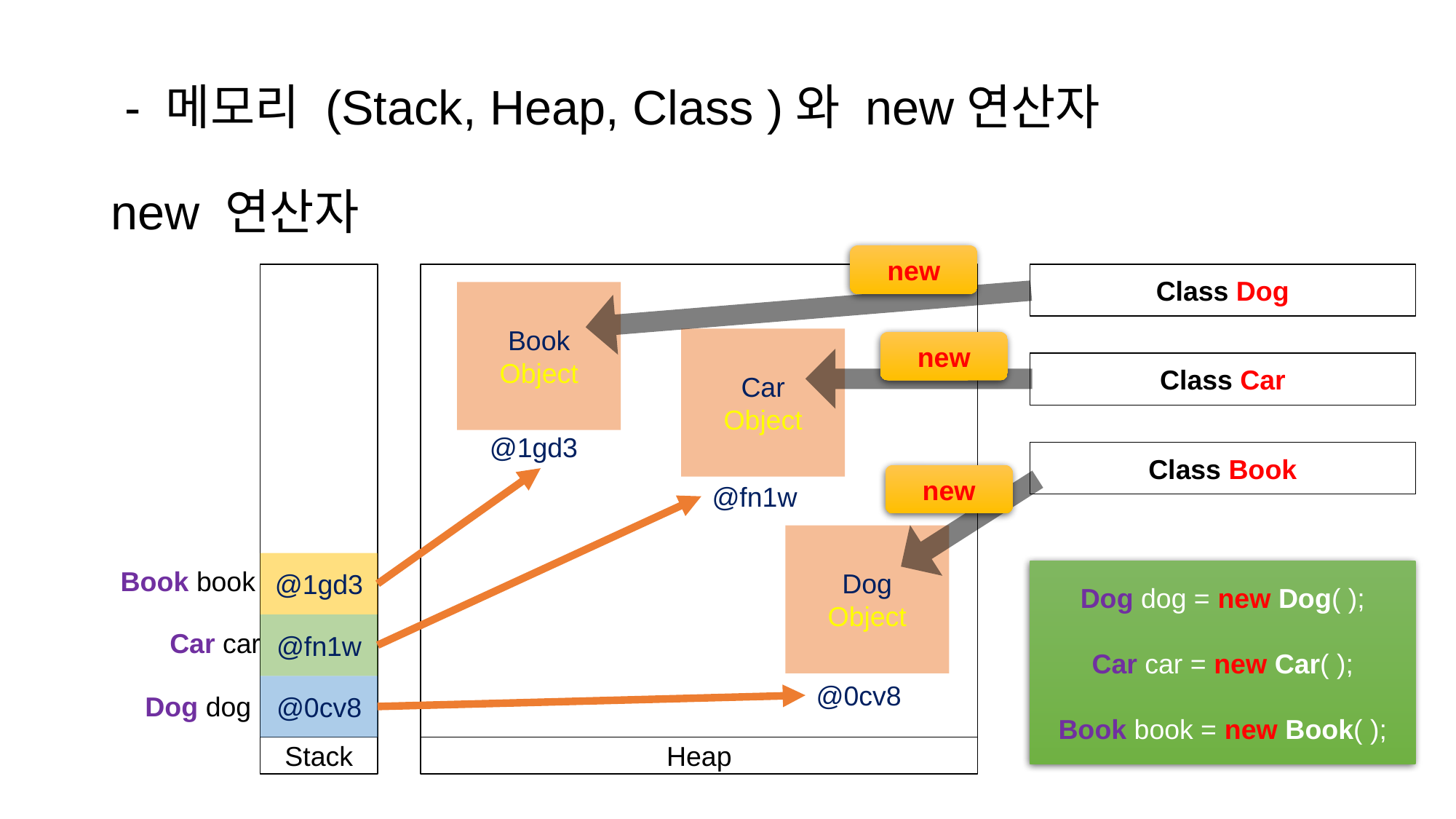

# - 메모리 (Stack, Heap, Class )와 new연산자 new 연산자
new

Class Dog

Book
Object
Car
Object
new

Class Car
@1gd3
Class Book
new
@fn1w

Dog
Object
@1gd3
Book book
Dog dog = new Dog( );

Car car = new Car( );

Book book = new Book( );
@fn1w
Car car
@0cv8
@0cv8
Dog dog
Stack
Heap